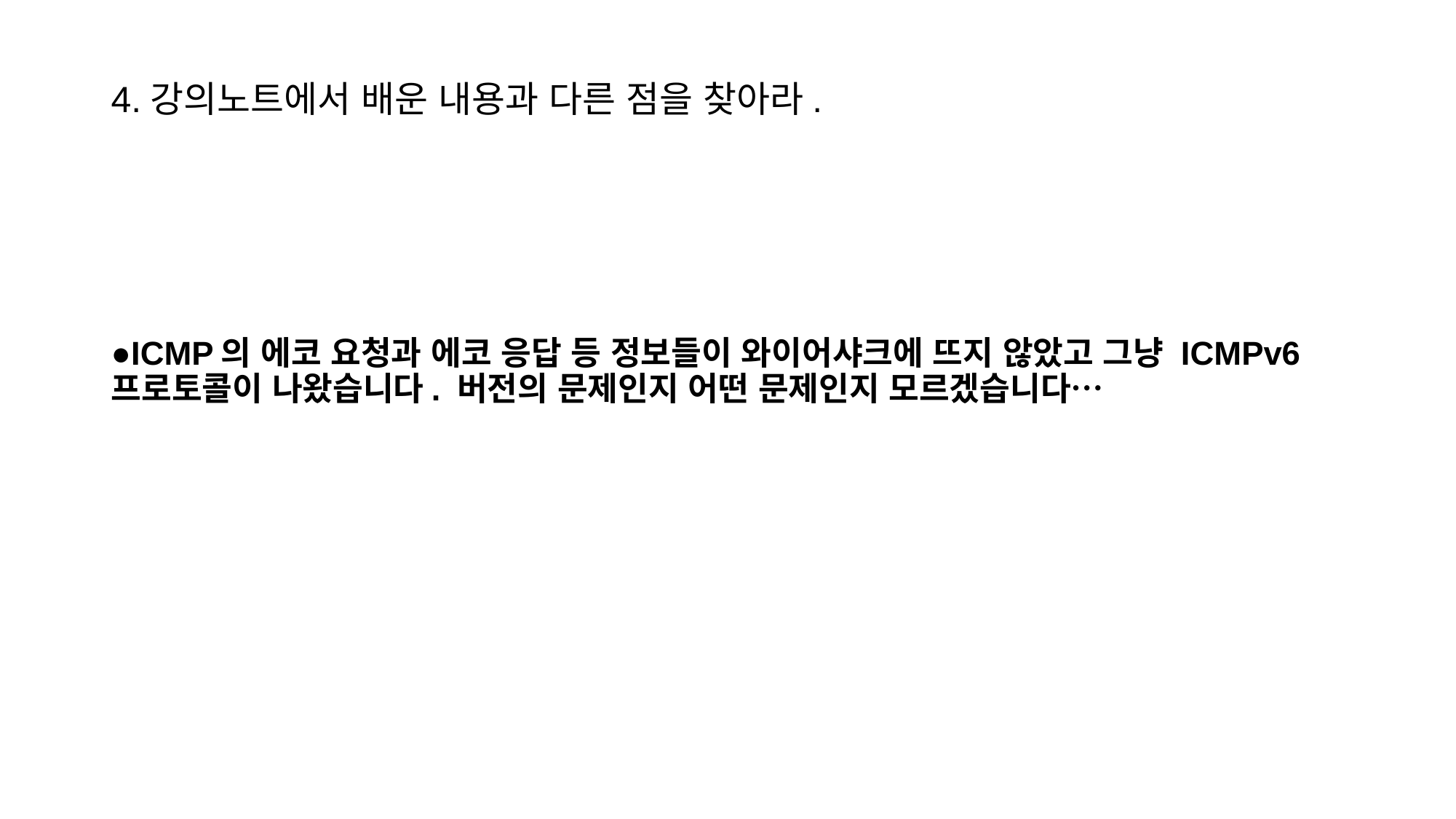

# 4.강의노트에서 배운 내용과 다른 점을 찾아라.
●ICMP의 에코 요청과 에코 응답 등 정보들이 와이어샤크에 뜨지 않았고 그냥 ICMPv6 프로토콜이 나왔습니다. 버전의 문제인지 어떤 문제인지 모르겠습니다…